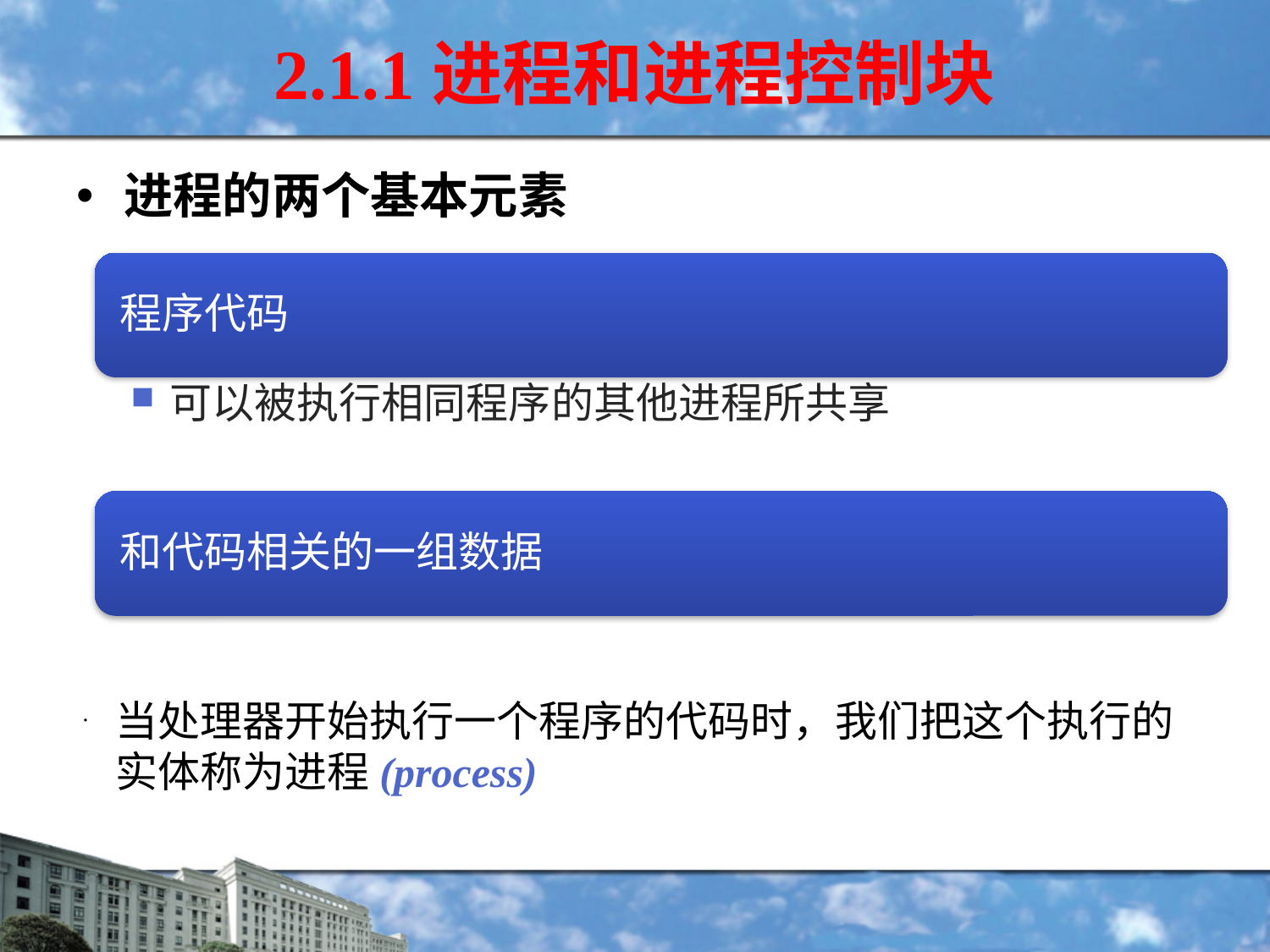

# 2.1.1进程和进程控制块
进程的两个基本元素

当处理器开始执行一个程序的代码时，我们把这个执行的实体称为进程(process)
程序代码
可以被执行相同程序的其他进程所共享
和代码相关的一组数据